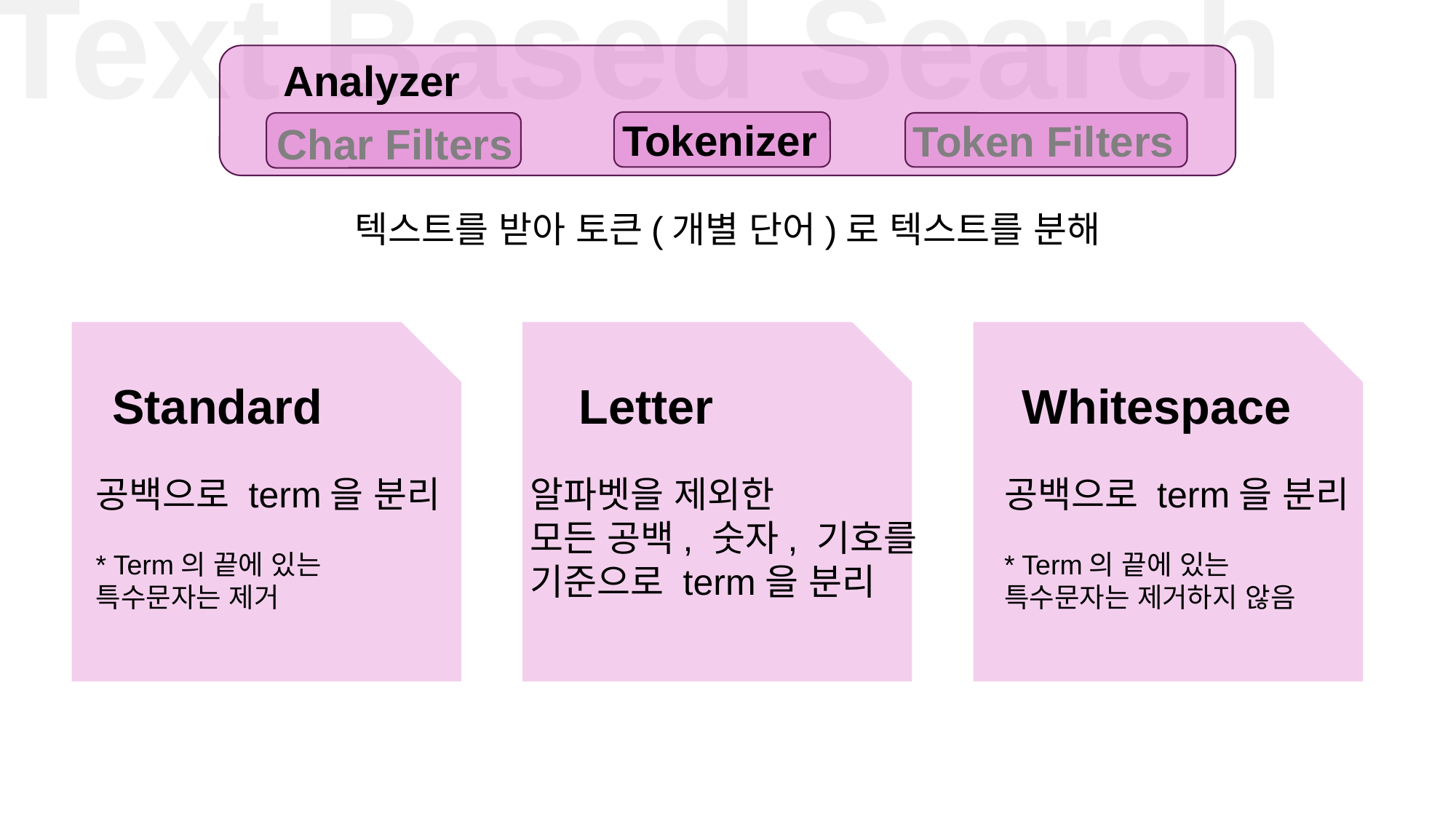

Text Based Search

Analyzer
Tokenizer
Token Filters
Char Filters

텍스트를 받아 토큰(개별 단어)로 텍스트를 분해

Standard
공백으로 term을 분리
* Term의 끝에 있는
특수문자는 제거

Letter
알파벳을 제외한
모든 공백, 숫자, 기호를
기준으로 term을 분리

Whitespace
공백으로 term을 분리
* Term의 끝에 있는
특수문자는 제거하지 않음